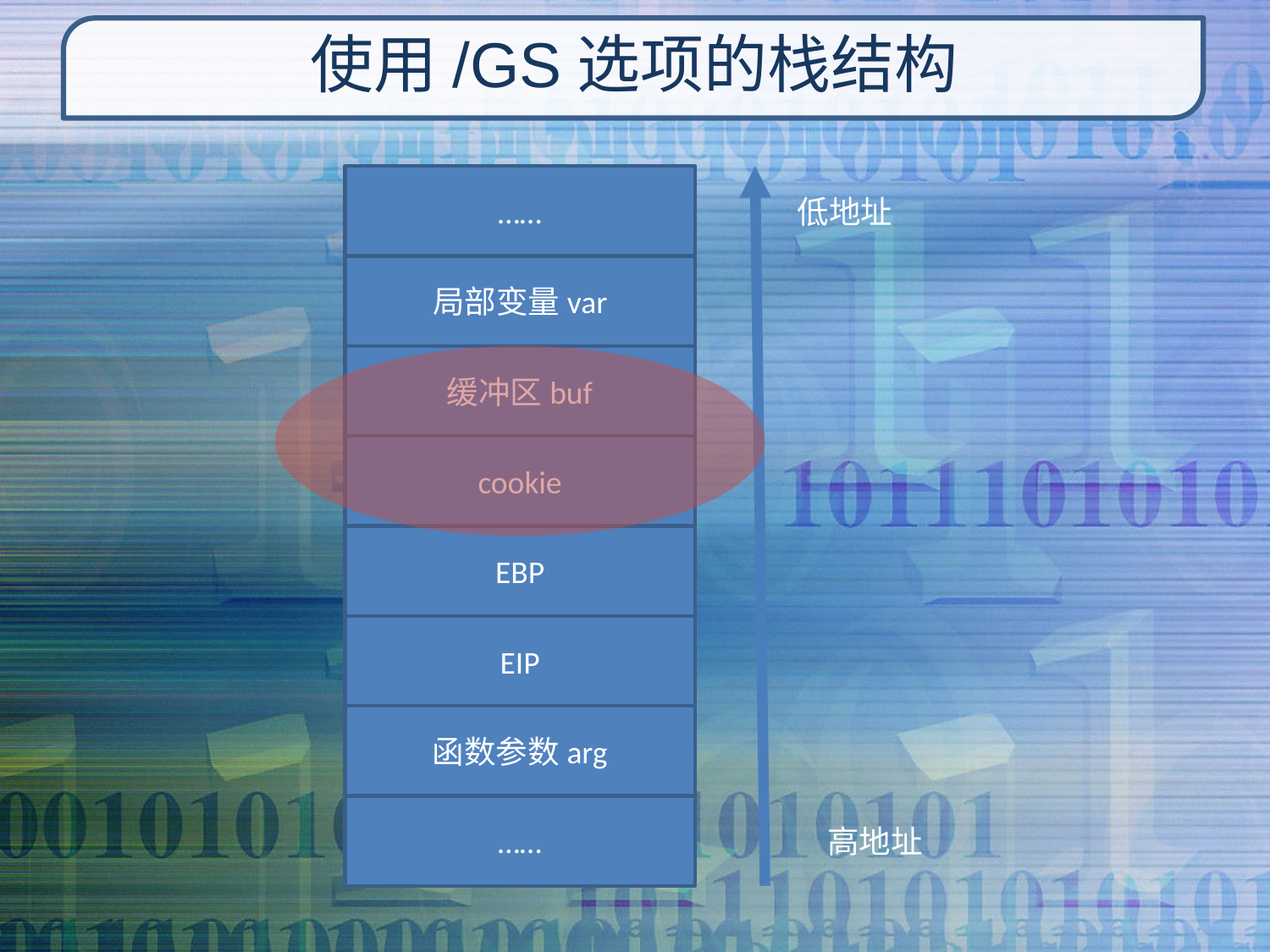

# 使用/GS选项的栈结构

……
低地址
局部变量var

缓冲区buf
cookie
EBP
EIP
函数参数arg
……
高地址